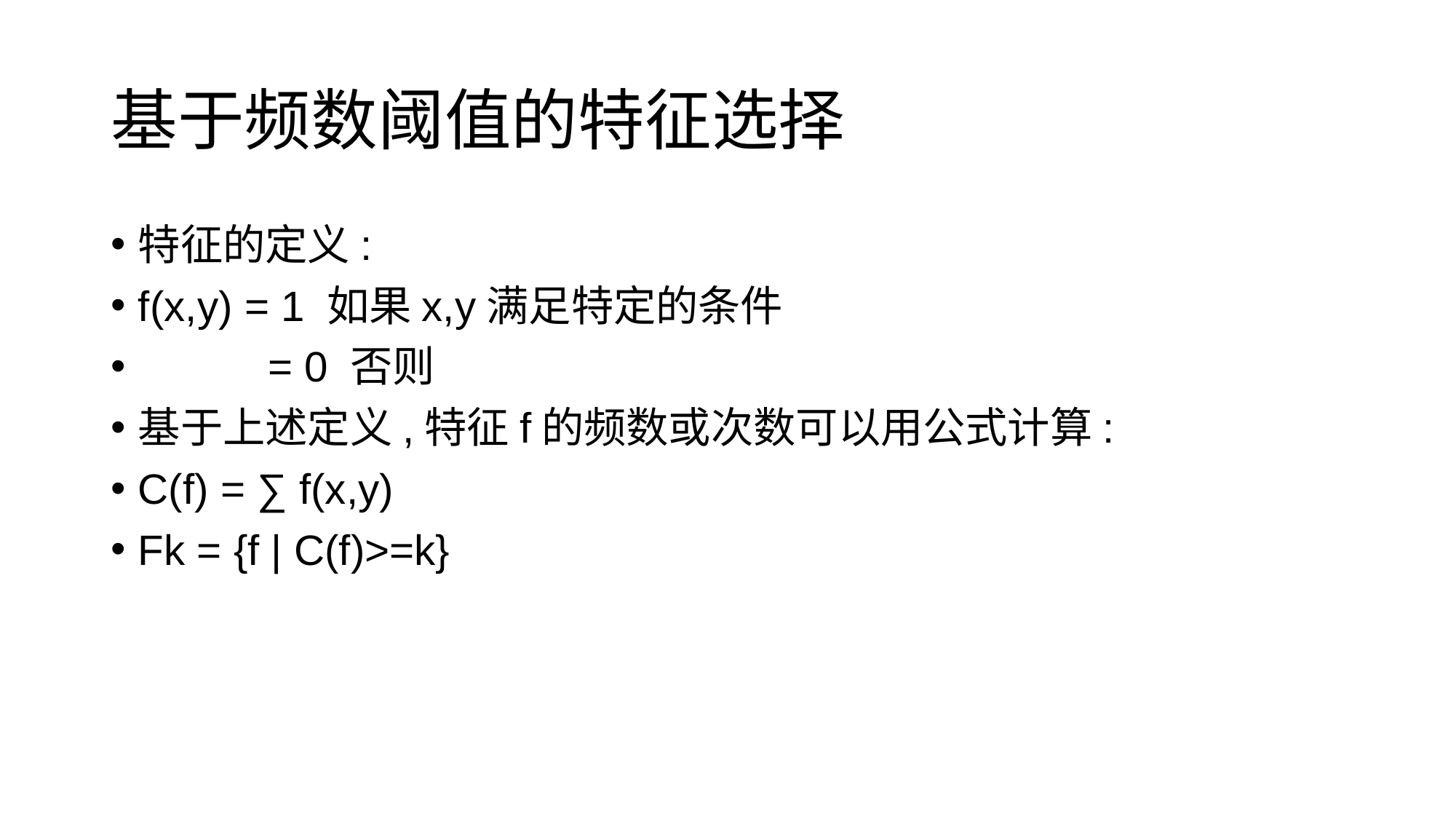

# 基于频数阈值的特征选择
特征的定义:
f(x,y) = 1 如果x,y满足特定的条件
           = 0 否则
基于上述定义,特征f的频数或次数可以用公式计算:
C(f) = ∑ f(x,y)
Fk = {f | C(f)>=k}